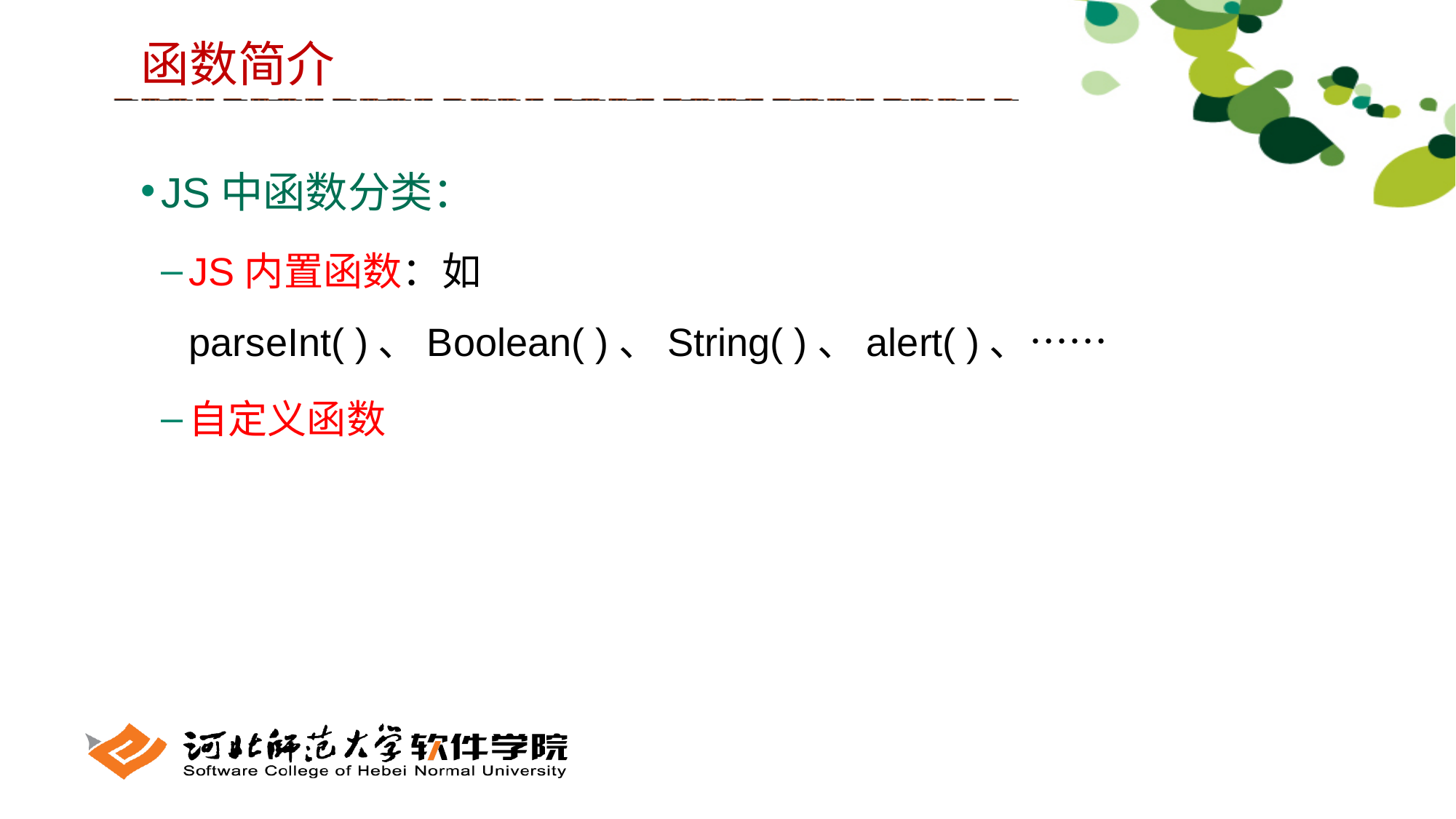

函数简介
JS中函数分类：
JS内置函数：如parseInt( )、Boolean( )、String( )、alert( )、……
自定义函数